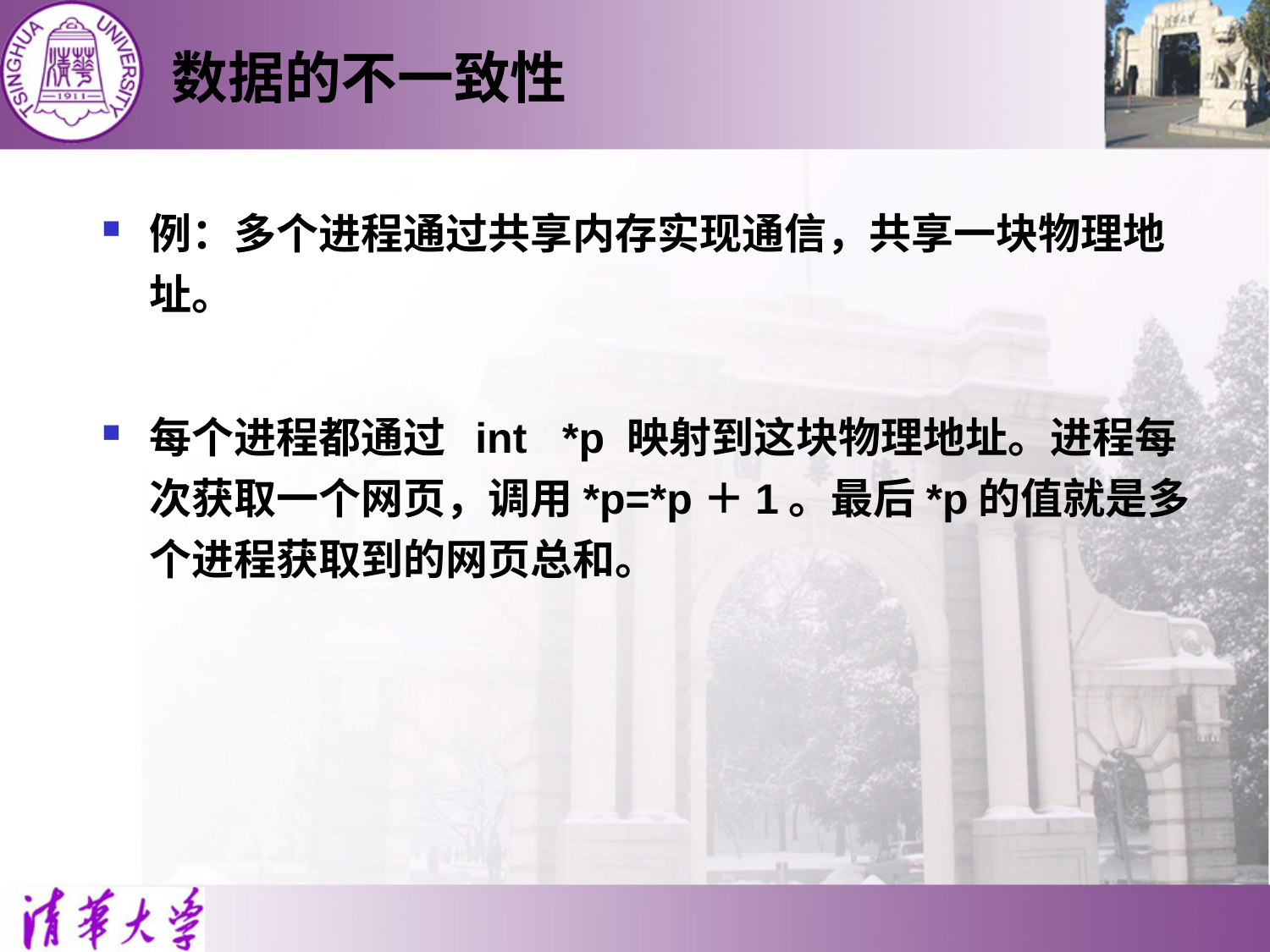

# 数据的不一致性
例：多个进程通过共享内存实现通信，共享一块物理地址。

每个进程都通过  int   *p 映射到这块物理地址。进程每次获取一个网页，调用*p=*p＋1。最后*p的值就是多个进程获取到的网页总和。